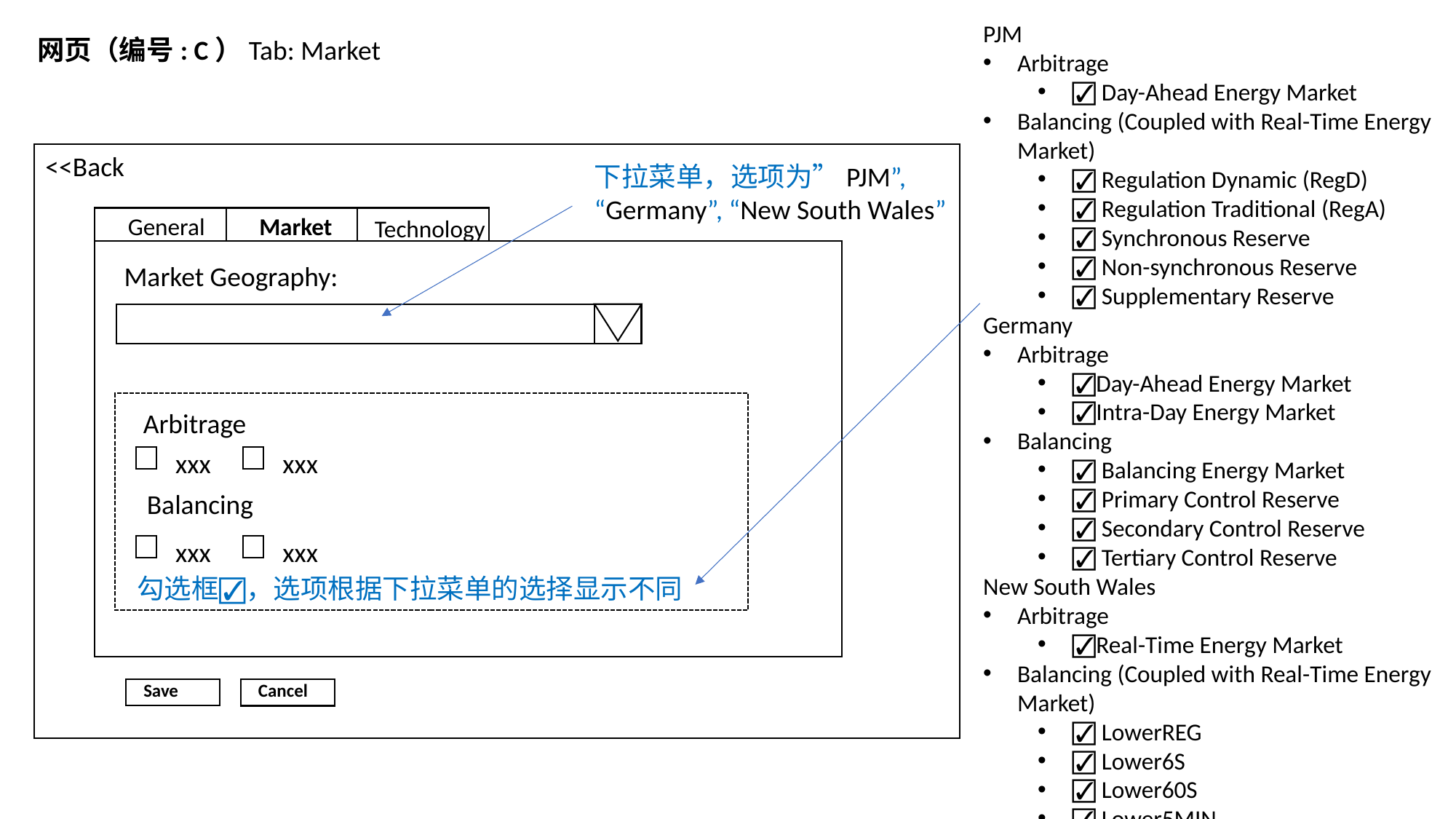

PJM
Arbitrage
☑️ Day-Ahead Energy Market
Balancing (Coupled with Real-Time Energy Market)
☑️ Regulation Dynamic (RegD)
☑️ Regulation Traditional (RegA)
☑️ Synchronous Reserve
☑️ Non-synchronous Reserve
☑️ Supplementary Reserve
Germany
Arbitrage
☑️Day-Ahead Energy Market
☑️Intra-Day Energy Market
Balancing
☑️ Balancing Energy Market
☑️ Primary Control Reserve
☑️ Secondary Control Reserve
☑️ Tertiary Control Reserve
New South Wales
Arbitrage
☑️Real-Time Energy Market
Balancing (Coupled with Real-Time Energy Market)
☑️ LowerREG
☑️ Lower6S
☑️ Lower60S
☑️ Lower5MIN
☑️ RaiseREG
☑️ Raise6S
☑️ Raise60S
☑️ Raise5MIN
网页（编号: C）Tab: Market

<<Back
下拉菜单，选项为”PJM”, “Germany”, “New South Wales”
General
Market

Technology

Market Geography:

Arbitrage
xxx
xxx

Balancing
xxx
xxx

勾选框☑️，选项根据下拉菜单的选择显示不同
Save
Cancel